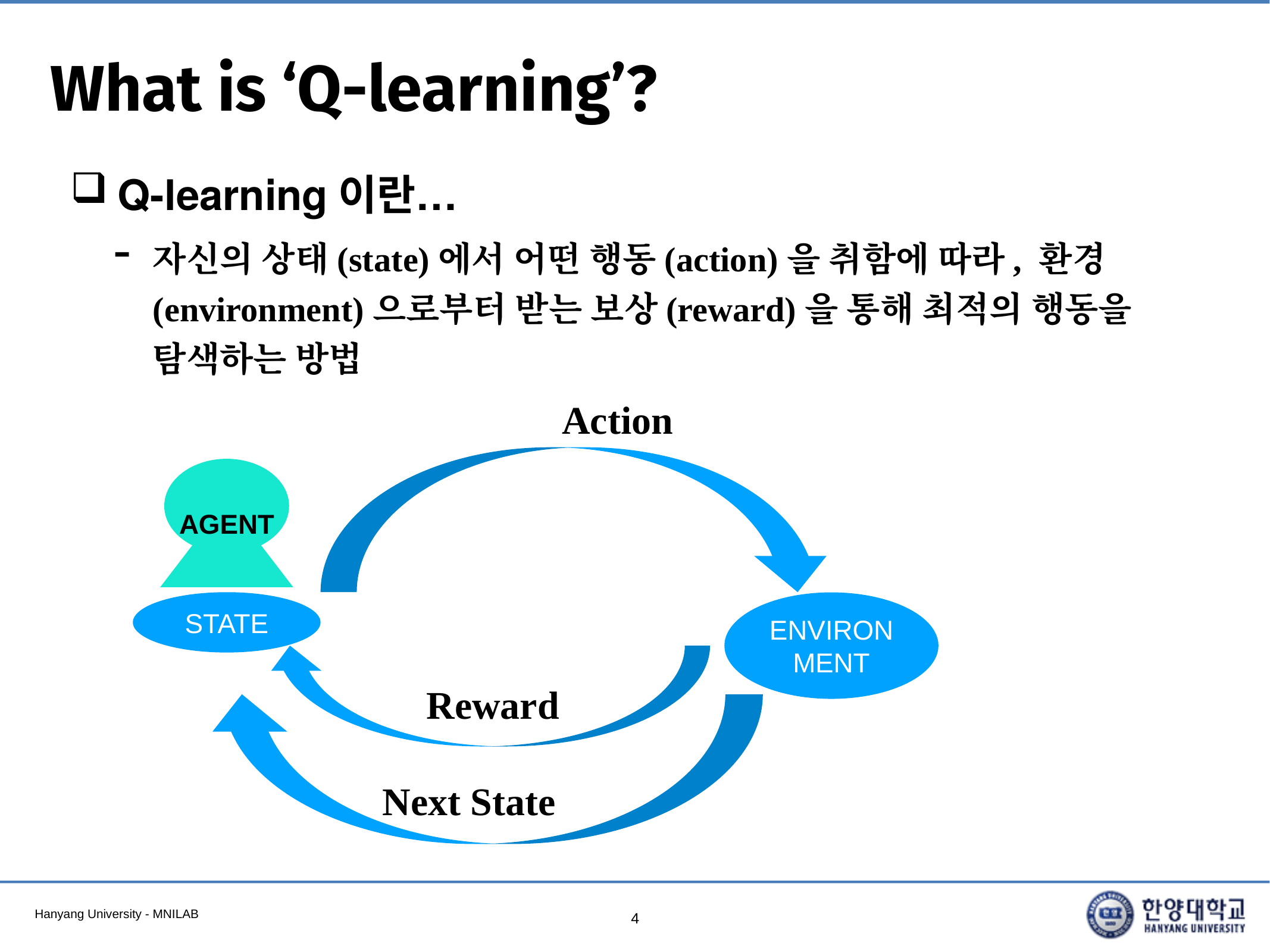

# What is ‘Q-learning’?
Q-learning이란…
자신의 상태(state)에서 어떤 행동(action)을 취함에 따라, 환경(environment)으로부터 받는 보상(reward)을 통해 최적의 행동을 탐색하는 방법
Action

AGENT
STATE
ENVIRONMENT

Reward

Next State
4